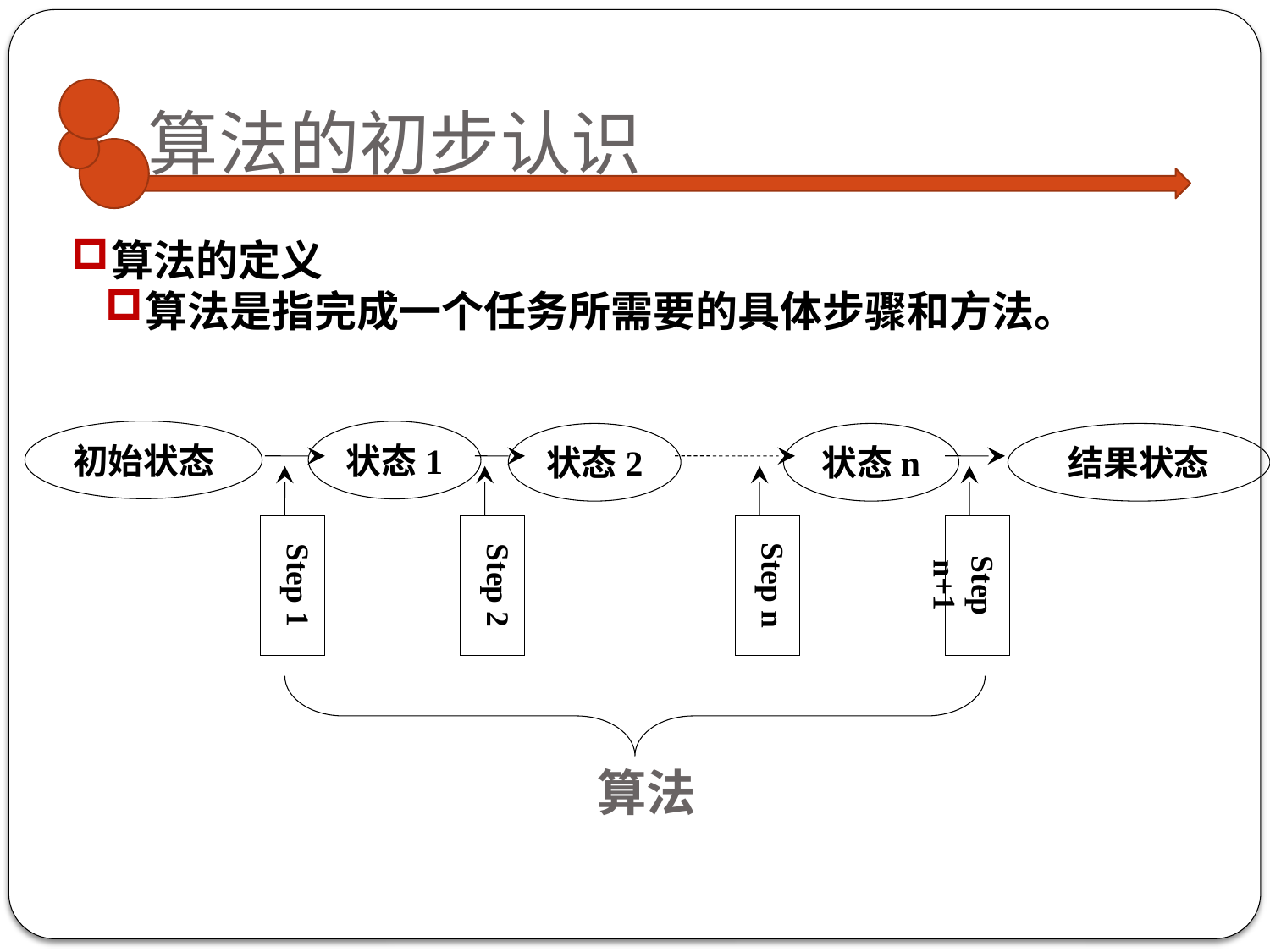

# 算法的初步认识
算法的定义
算法是指完成一个任务所需要的具体步骤和方法。

初始状态
状态1
状态2
状态n
结果状态

Step 1

Step 2

Step n

Step n+1
算法
7